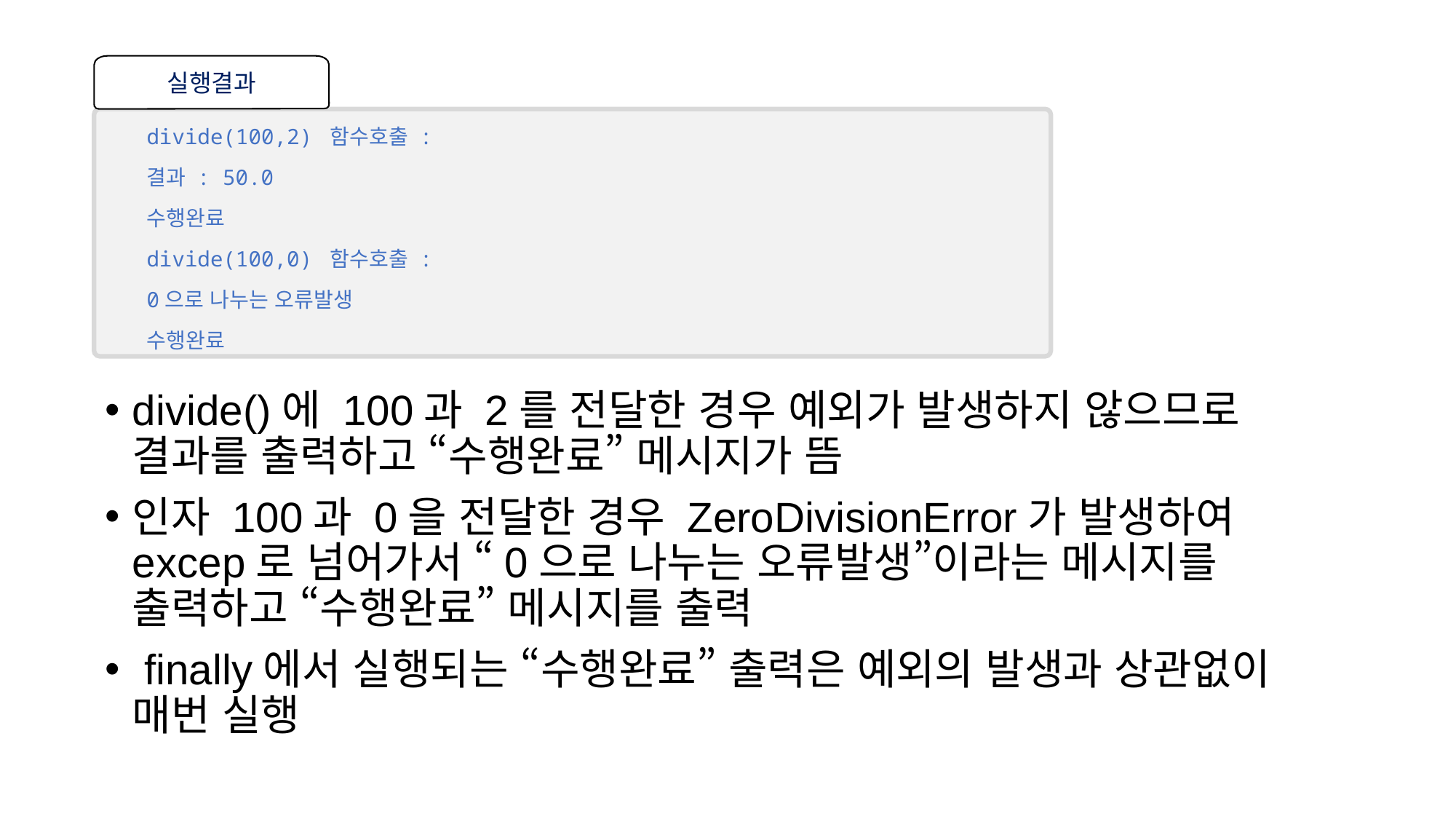

실행결과

divide(100,2) 함수호출 :
결과 : 50.0
수행완료
divide(100,0) 함수호출 :
0으로 나누는 오류발생
수행완료
divide()에 100과 2를 전달한 경우 예외가 발생하지 않으므로 결과를 출력하고 “수행완료” 메시지가 뜸
인자 100과 0을 전달한 경우 ZeroDivisionError가 발생하여 excep로 넘어가서 “0으로 나누는 오류발생”이라는 메시지를 출력하고 “수행완료” 메시지를 출력
 finally에서 실행되는 “수행완료” 출력은 예외의 발생과 상관없이 매번 실행